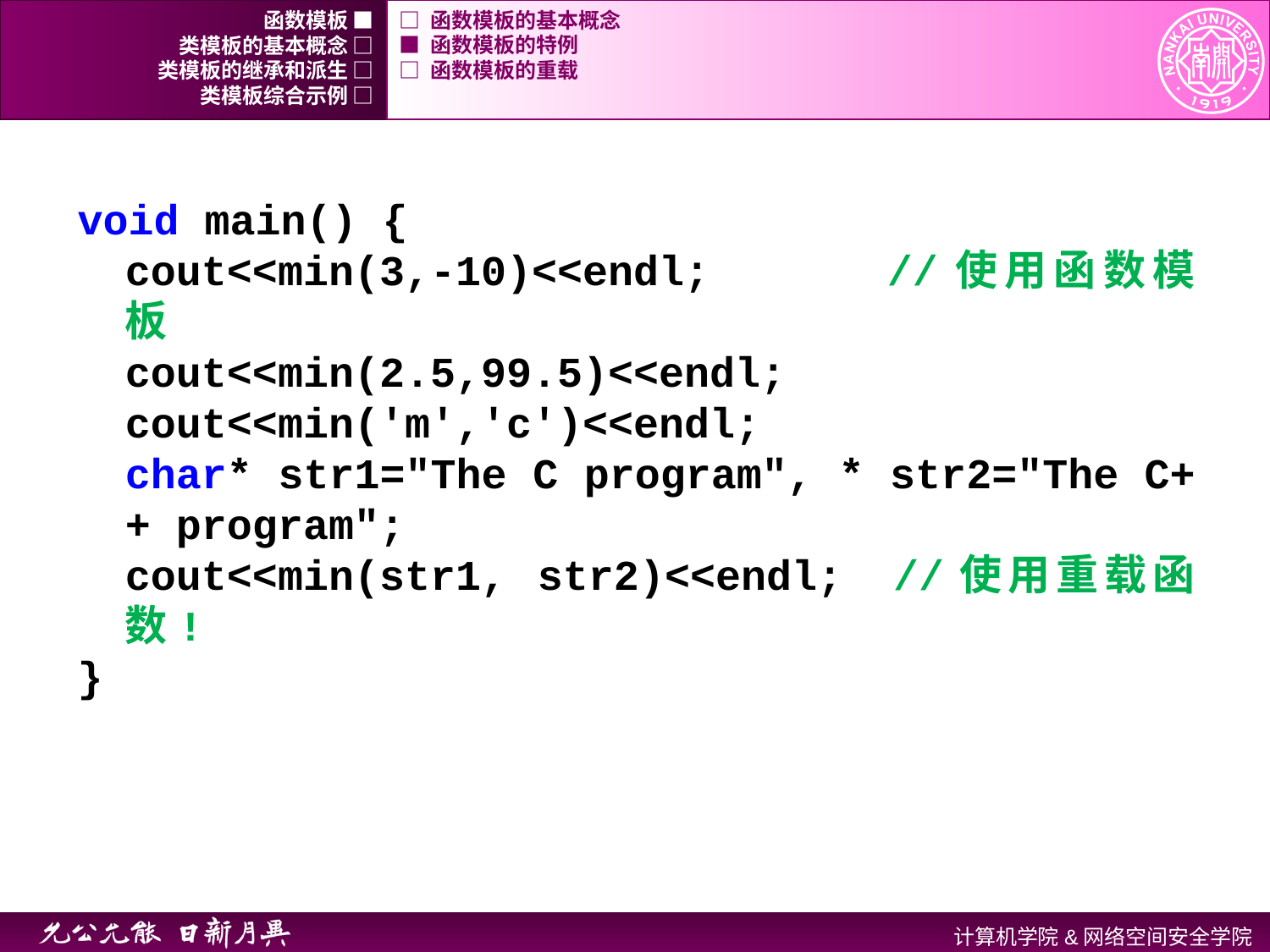

函数模板 ■
□ 函数模板的基本概念
类模板的基本概念 □
■ 函数模板的特例
类模板的继承和派生 □
□ 函数模板的重载
类模板综合示例 □

void main() {
	cout<<min(3,-10)<<endl;		//使用函数模板
	cout<<min(2.5,99.5)<<endl;
	cout<<min('m','c')<<endl;
	char* str1="The C program", * str2="The C++ program";
	cout<<min(str1, str2)<<endl;	//使用重载函数!
}